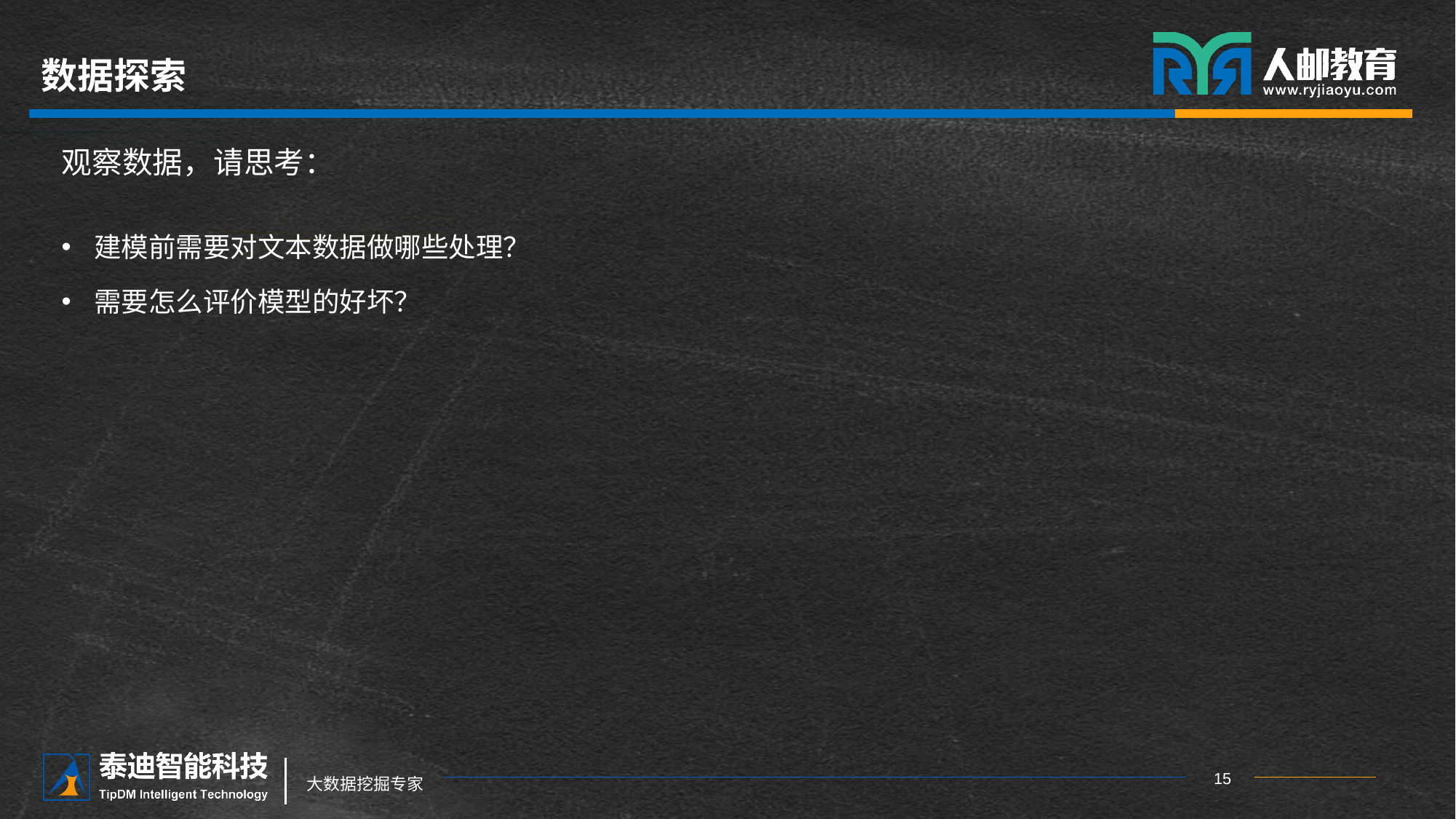

# 数据探索
观察数据，请思考：
建模前需要对文本数据做哪些处理？
需要怎么评价模型的好坏？